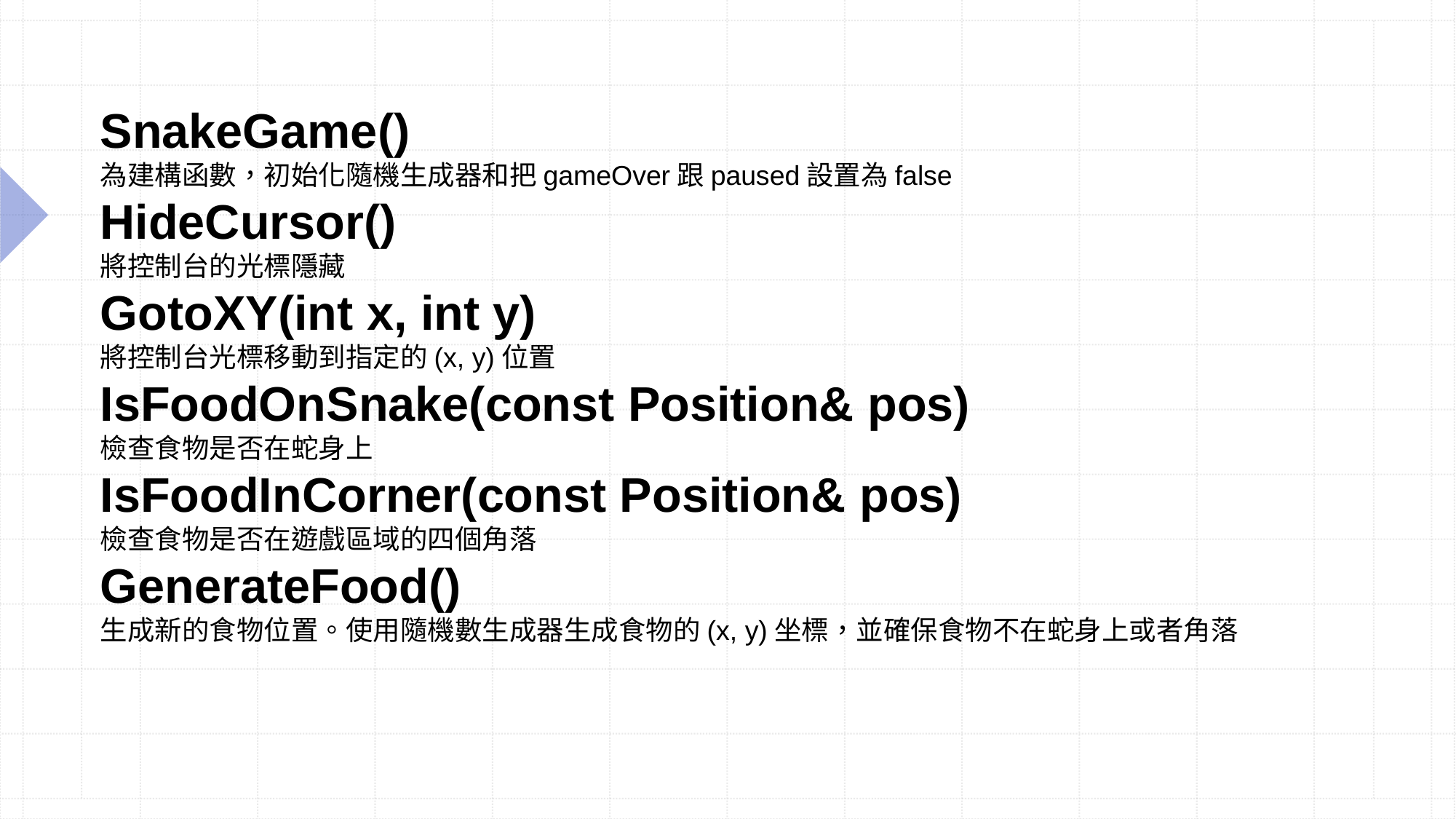

SnakeGame()
為建構函數，初始化隨機生成器和把gameOver跟paused設置為false
HideCursor()
將控制台的光標隱藏
GotoXY(int x, int y)
將控制台光標移動到指定的(x, y)位置
IsFoodOnSnake(const Position& pos)
檢查食物是否在蛇身上
IsFoodInCorner(const Position& pos)
檢查食物是否在遊戲區域的四個角落
GenerateFood()
生成新的食物位置。使用隨機數生成器生成食物的(x, y)坐標，並確保食物不在蛇身上或者角落